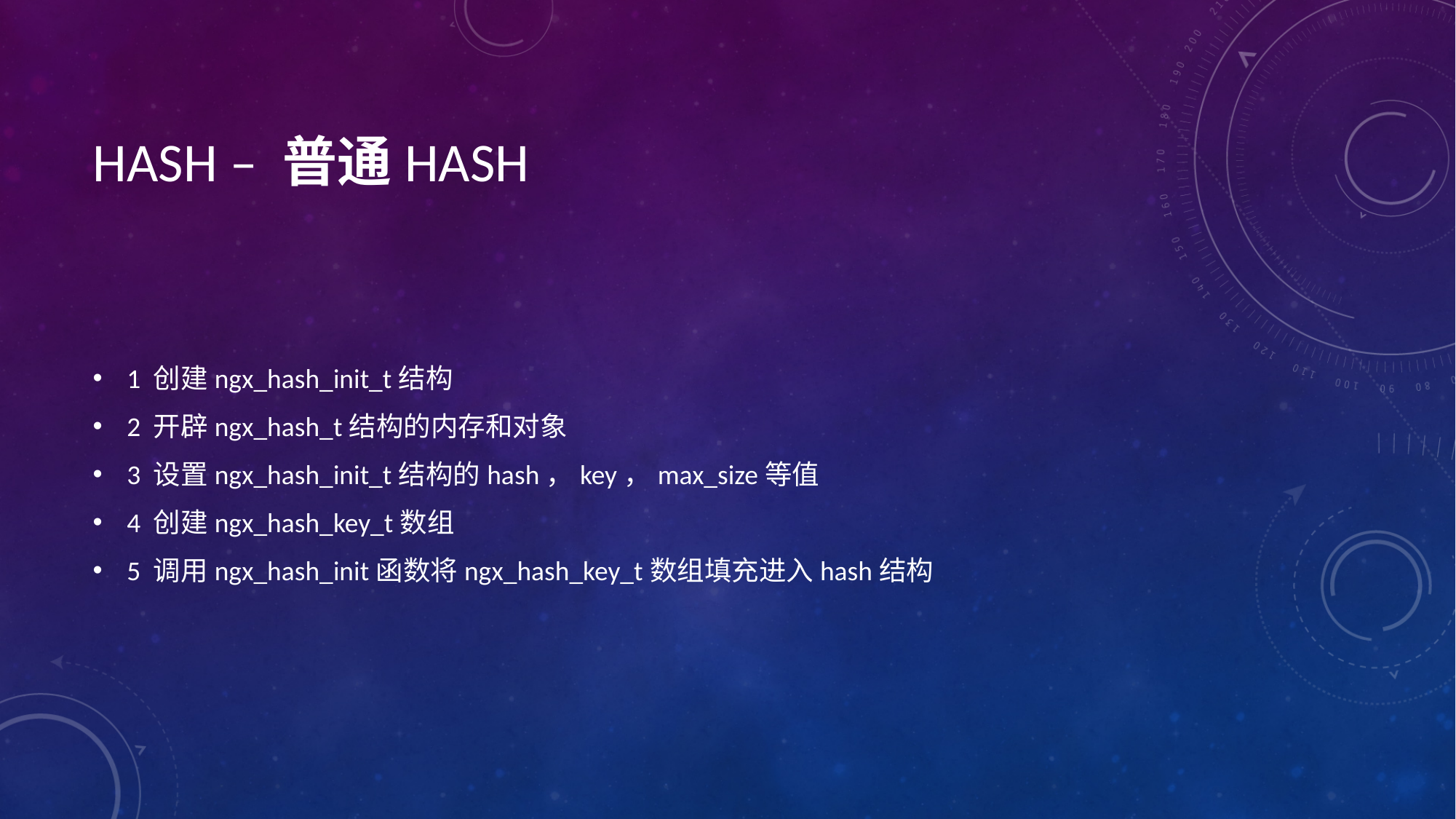

# Hash – 普通hash
1 创建ngx_hash_init_t结构
2 开辟ngx_hash_t结构的内存和对象
3 设置ngx_hash_init_t结构的hash，key，max_size等值
4 创建ngx_hash_key_t数组
5 调用ngx_hash_init函数将ngx_hash_key_t数组填充进入hash结构